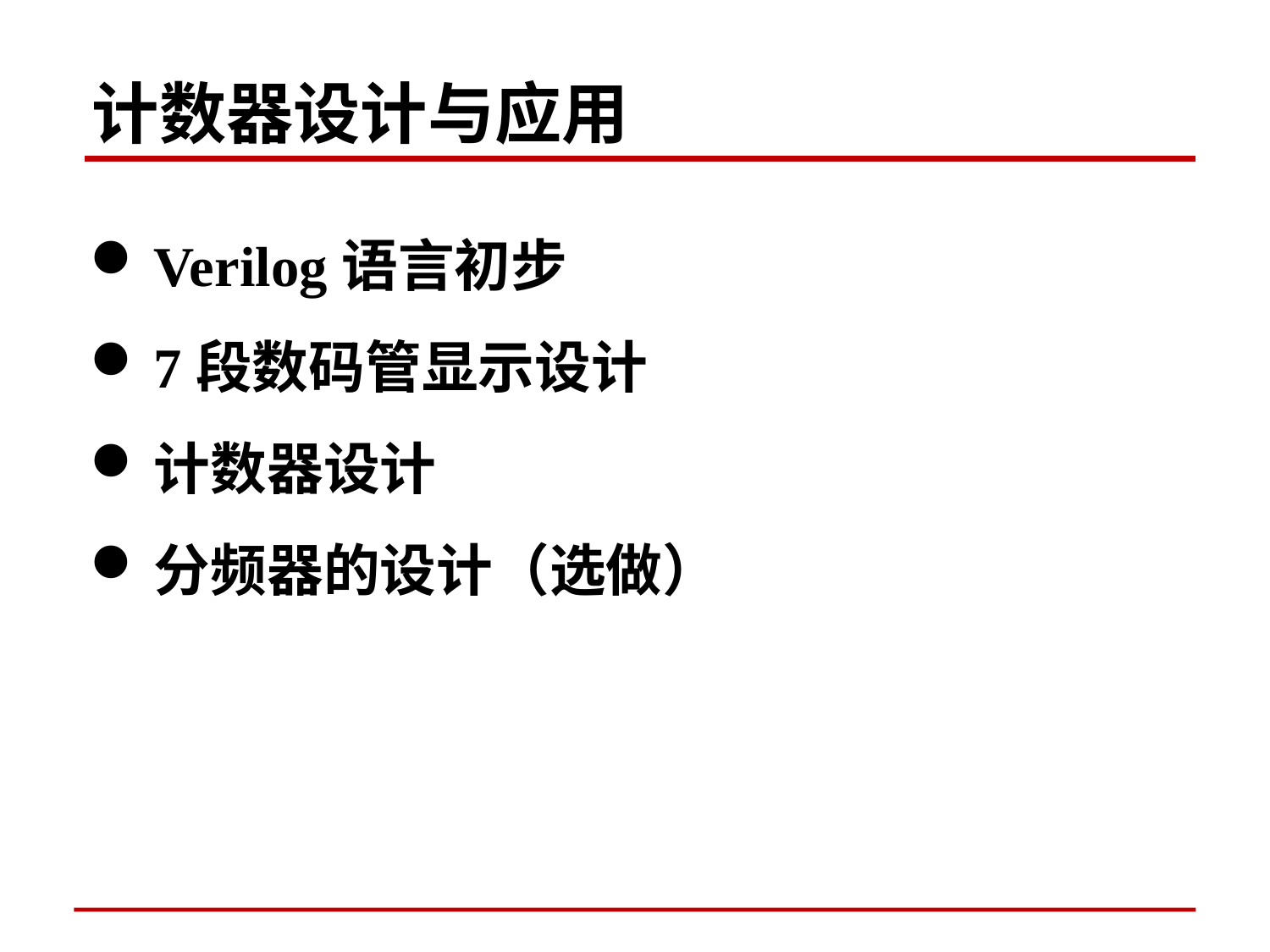

计数器设计与应用
Verilog语言初步
7段数码管显示设计
计数器设计
分频器的设计（选做）